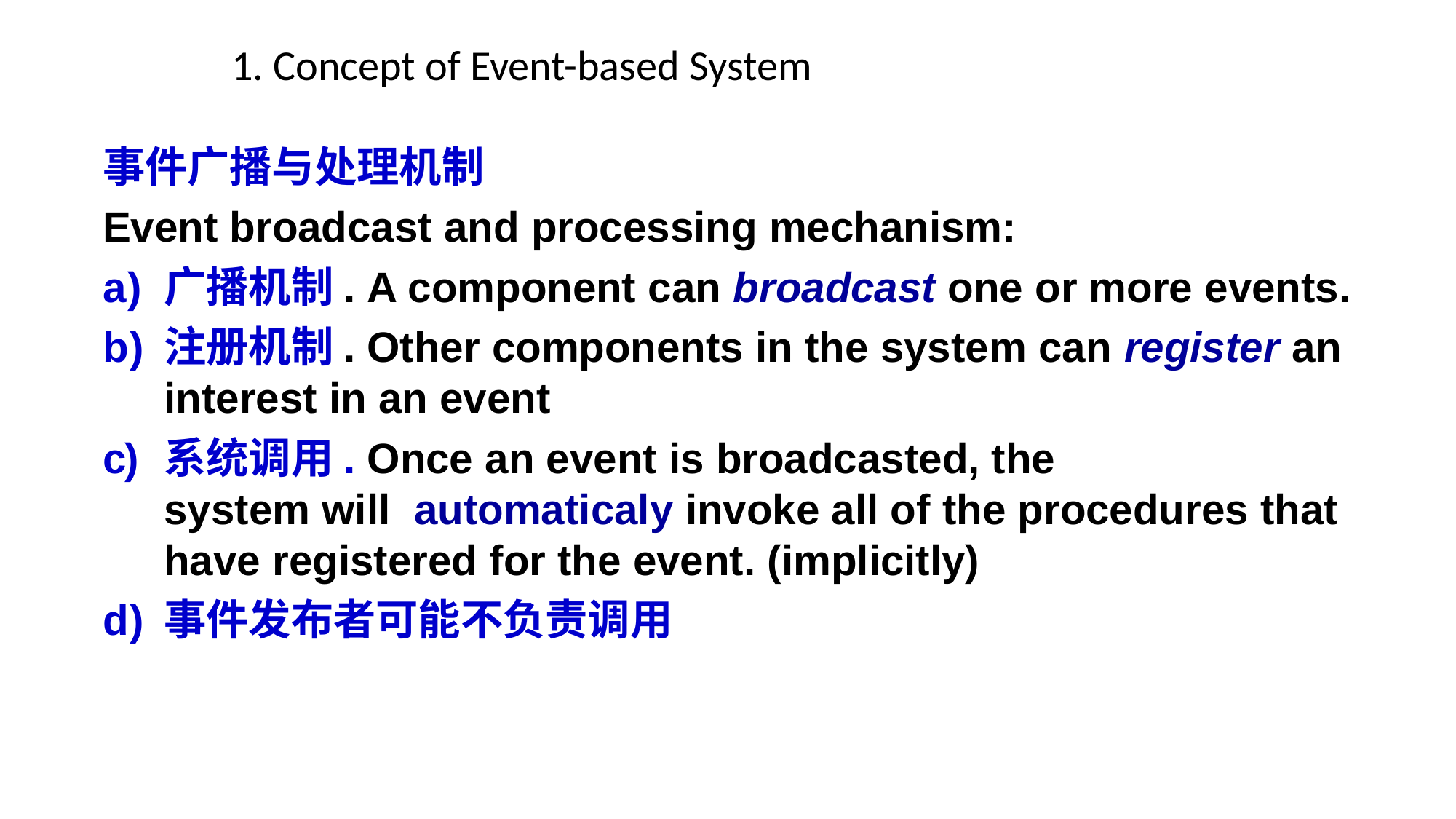

# 1. Concept of Event-based System
事件广播与处理机制
Event broadcast and processing mechanism:
广播机制. A component can broadcast one or more events.
注册机制. Other components in the system can register an interest in an event
系统调用. Once an event is broadcasted, the
system will  automaticaly invoke all of the procedures that have registered for the event. (implicitly)
事件发布者可能不负责调用